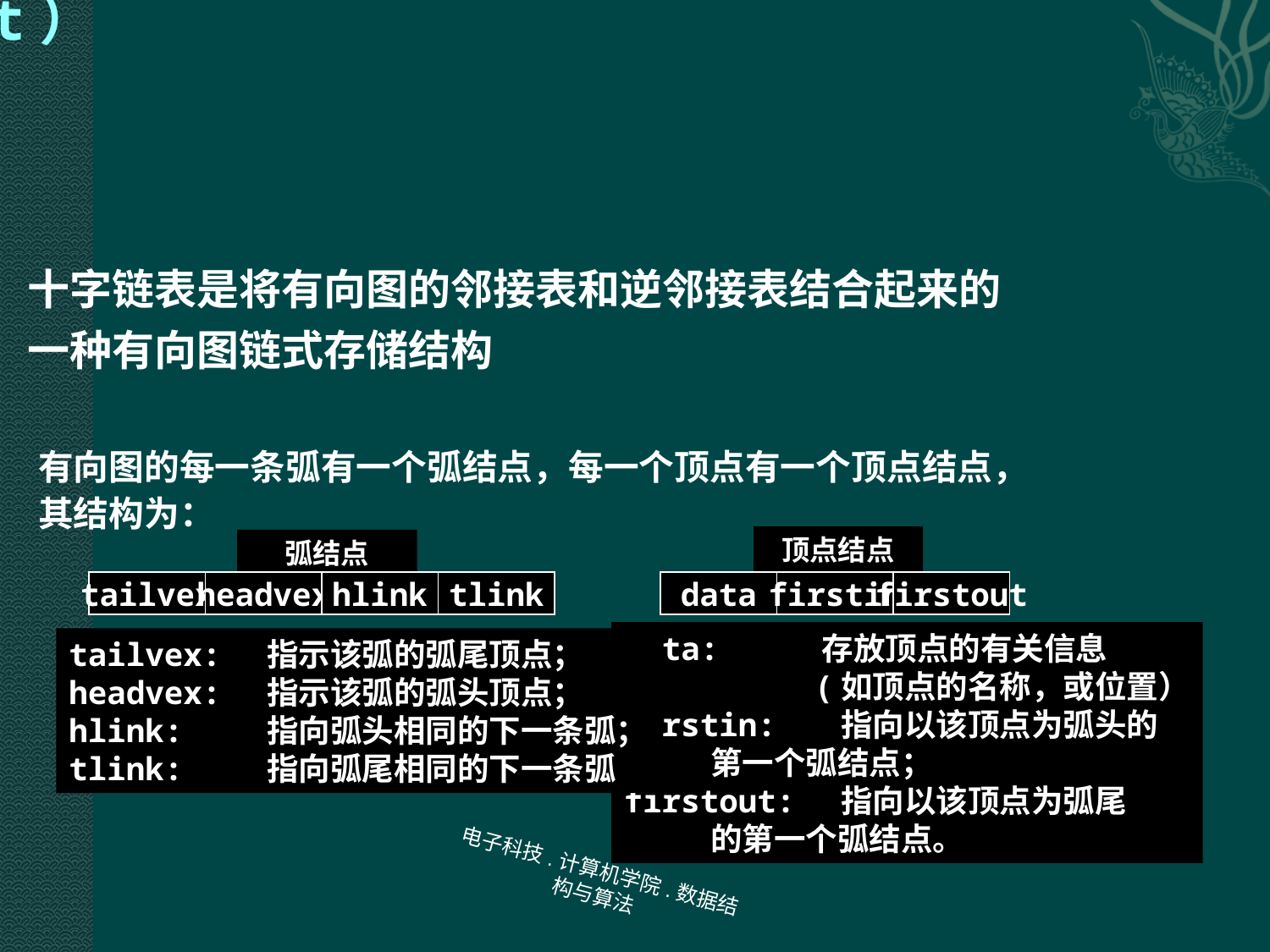

# 图的存储3--  十字链表（orthogonal  list）
十字链表是将有向图的邻接表和逆邻接表结合起来的一种有向图链式存储结构
有向图的每一条弧有一个弧结点，每一个顶点有一个顶点结点，
其结构为：
顶点结点
弧结点
tailvex
headvex
hlink
tlink
data
firstin
firstout
data:     存放顶点的有关信息
          (如顶点的名称，或位置）
firstin:   指向以该顶点为弧头的
           第一个弧结点；
firstout:  指向以该顶点为弧尾
           的第一个弧结点。
tailvex:  指示该弧的弧尾顶点；
headvex:  指示该弧的弧头顶点；
hlink:    指向弧头相同的下一条弧；
tlink:    指向弧尾相同的下一条弧
电子科技.计算机学院.数据结构与算法